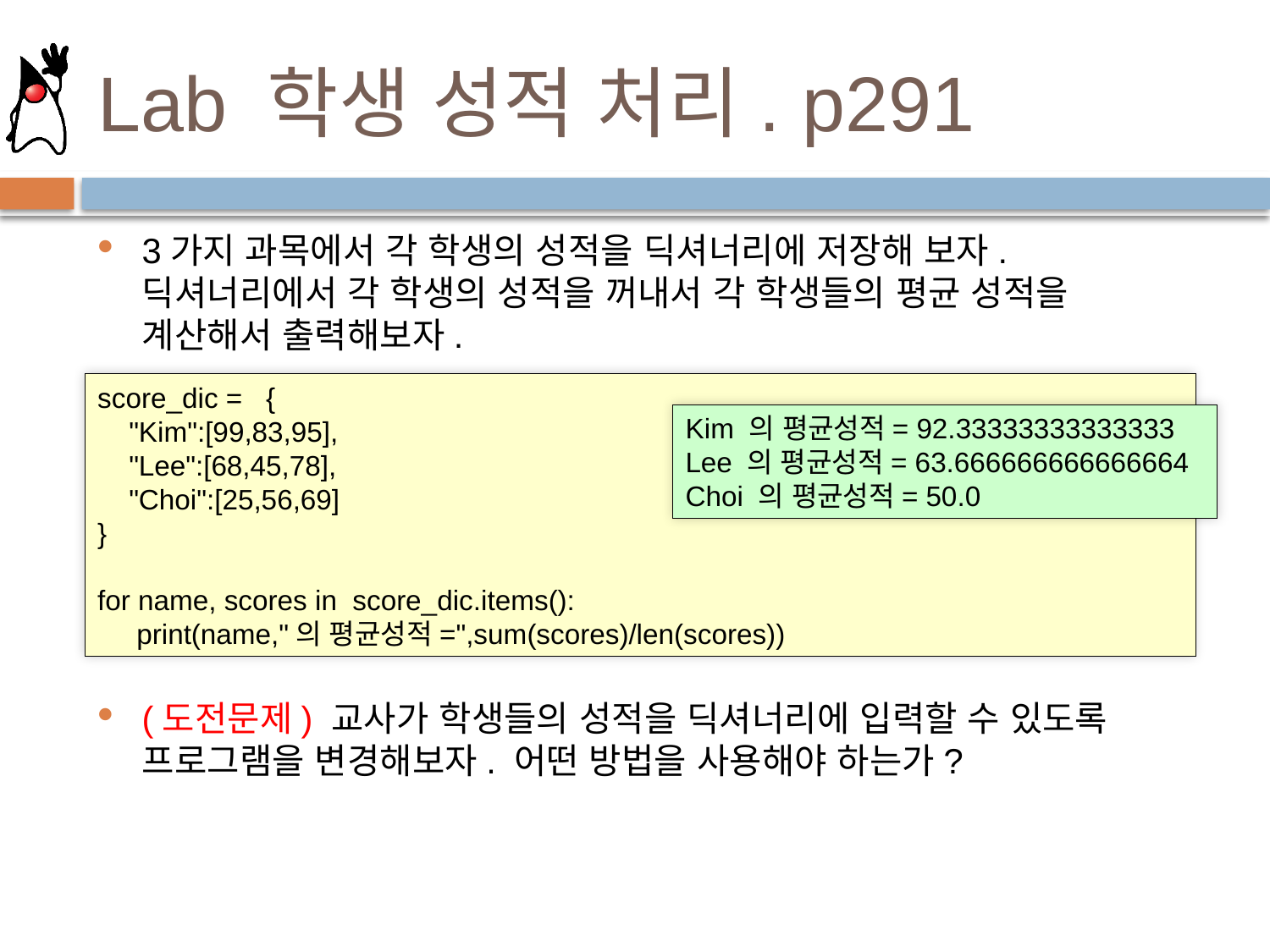

# Lab 학생 성적 처리. p291
3가지 과목에서 각 학생의 성적을 딕셔너리에 저장해 보자. 딕셔너리에서 각 학생의 성적을 꺼내서 각 학생들의 평균 성적을 계산해서 출력해보자.

(도전문제) 교사가 학생들의 성적을 딕셔너리에 입력할 수 있도록 프로그램을 변경해보자. 어떤 방법을 사용해야 하는가?
score_dic =   {
    "Kim":[99,83,95],
    "Lee":[68,45,78],
    "Choi":[25,56,69]
}

for name, scores in  score_dic.items():
     print(name,"의 평균성적=",sum(scores)/len(scores))
Kim 의 평균성적= 92.33333333333333
Lee 의 평균성적= 63.666666666666664
Choi 의 평균성적= 50.0